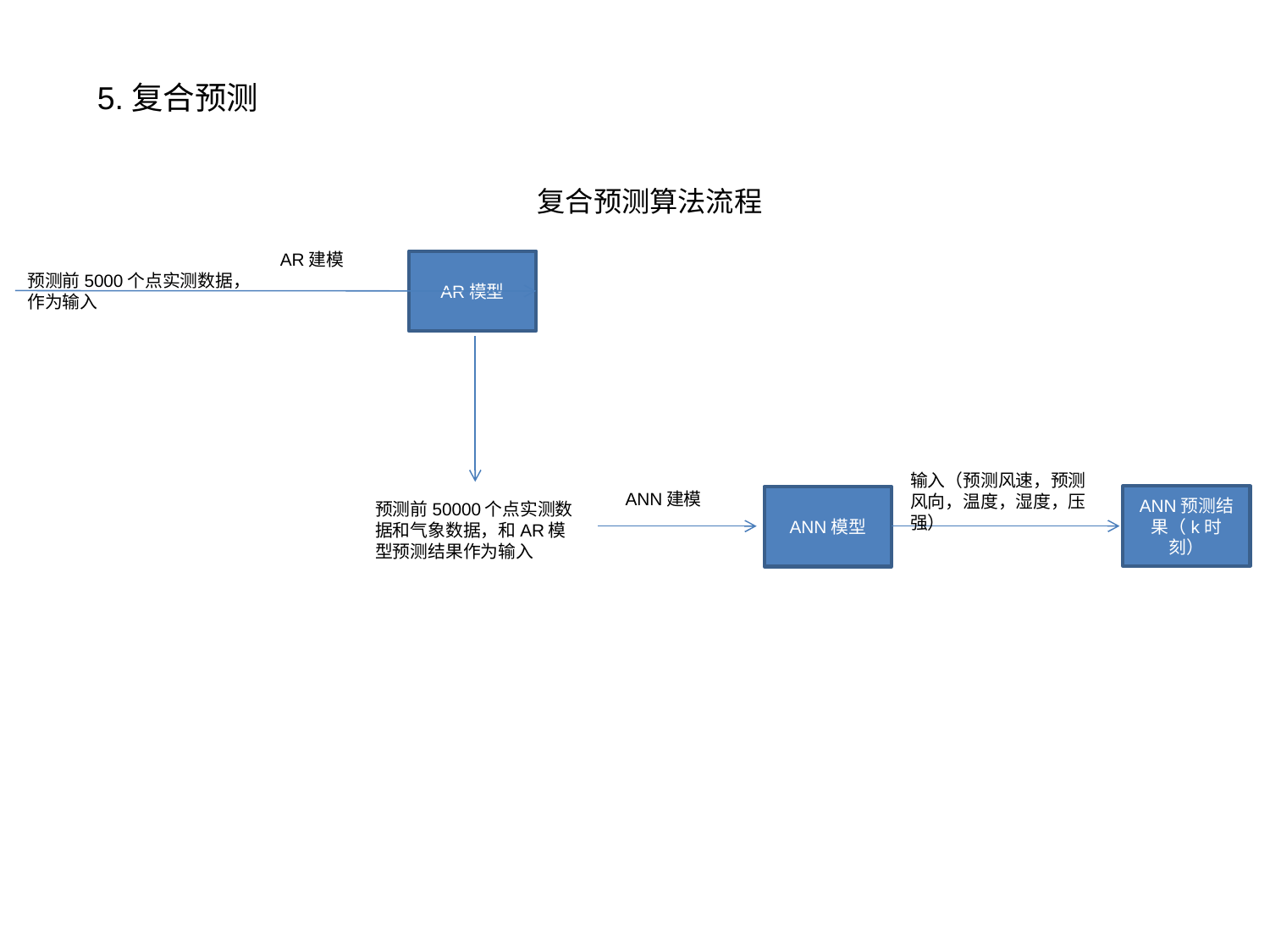

5.复合预测
复合预测算法流程
AR建模
AR模型
预测前5000个点实测数据，作为输入
输入（预测风速，预测风向，温度，湿度，压强）
ANN建模
ANN预测结果（k时刻）
ANN模型
预测前50000个点实测数据和气象数据，和AR模型预测结果作为输入